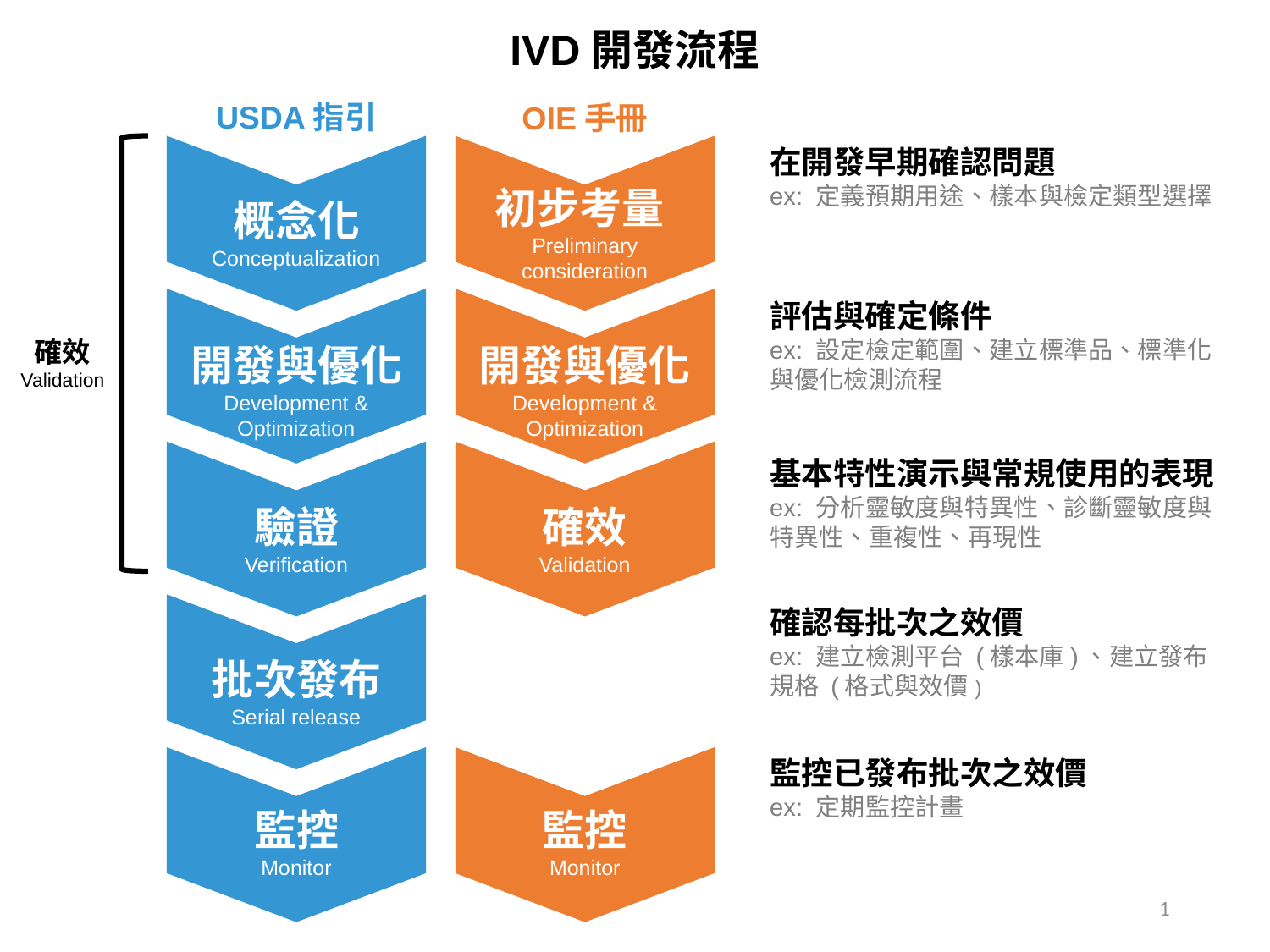

# IVD開發流程
USDA指引
OIE手冊

在開發早期確認問題
ex: 定義預期用途、樣本與檢定類型選擇
初步考量Preliminary consideration
概念化
Conceptualization

評估與確定條件
ex: 設定檢定範圍、建立標準品、標準化與優化檢測流程
確效
Validation
開發與優化
Development & Optimization
開發與優化
Development & Optimization

基本特性演示與常規使用的表現
ex: 分析靈敏度與特異性、診斷靈敏度與特異性、重複性、再現性
驗證
Verification
確效
Validation

確認每批次之效價
ex: 建立檢測平台 (樣本庫)、建立發布規格 (格式與效價)
批次發布
Serial release
批次發布
Serial release

監控已發布批次之效價
ex: 定期監控計畫
監控
Monitor
監控
Monitor
1